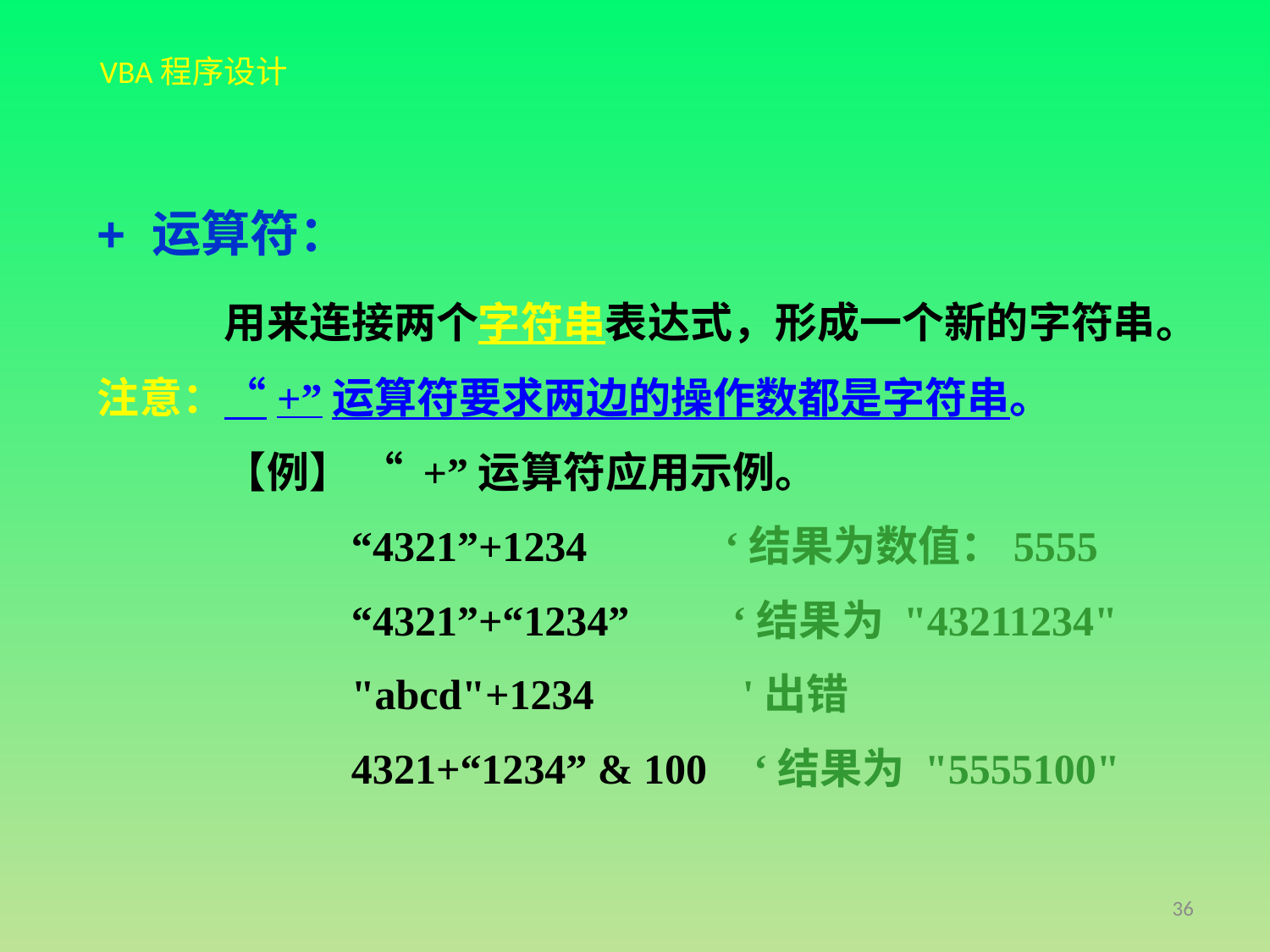

+ 运算符：
	用来连接两个字符串表达式，形成一个新的字符串。
注意：“+”运算符要求两边的操作数都是字符串。
	【例】 “ +”运算符应用示例。
		“4321”+1234             ‘结果为数值：5555
		“4321”+“1234”	‘结果为 "43211234"
		"abcd"+1234              '出错
		4321+“1234” & 100	  ‘结果为 "5555100"
36